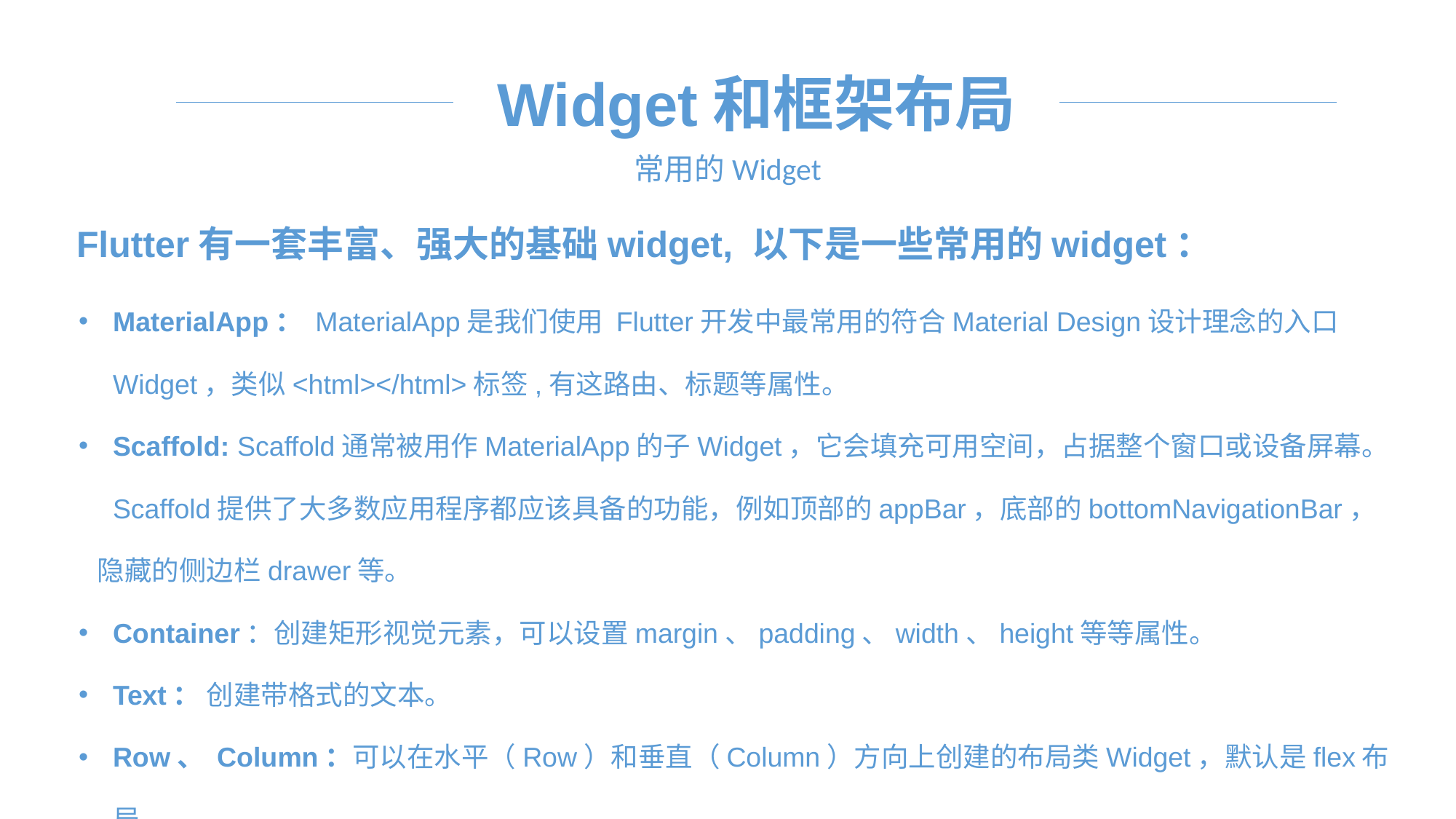

Widget和框架布局
常用的Widget
Flutter有一套丰富、强大的基础widget, 以下是一些常用的widget：

MaterialApp： MaterialApp是我们使用 Flutter开发中最常用的符合Material Design设计理念的入口Widget，类似<html></html>标签,有这路由、标题等属性。
Scaffold: Scaffold通常被用作MaterialApp的子Widget，它会填充可用空间，占据整个窗口或设备屏幕。Scaffold提供了大多数应用程序都应该具备的功能，例如顶部的appBar，底部的bottomNavigationBar，
  隐藏的侧边栏drawer等。
Container：创建矩形视觉元素，可以设置margin、padding、width、height等等属性。
Text： 创建带格式的文本。
Row、 Column：可以在水平（Row）和垂直（Column）方向上创建的布局类Widget，默认是flex布局